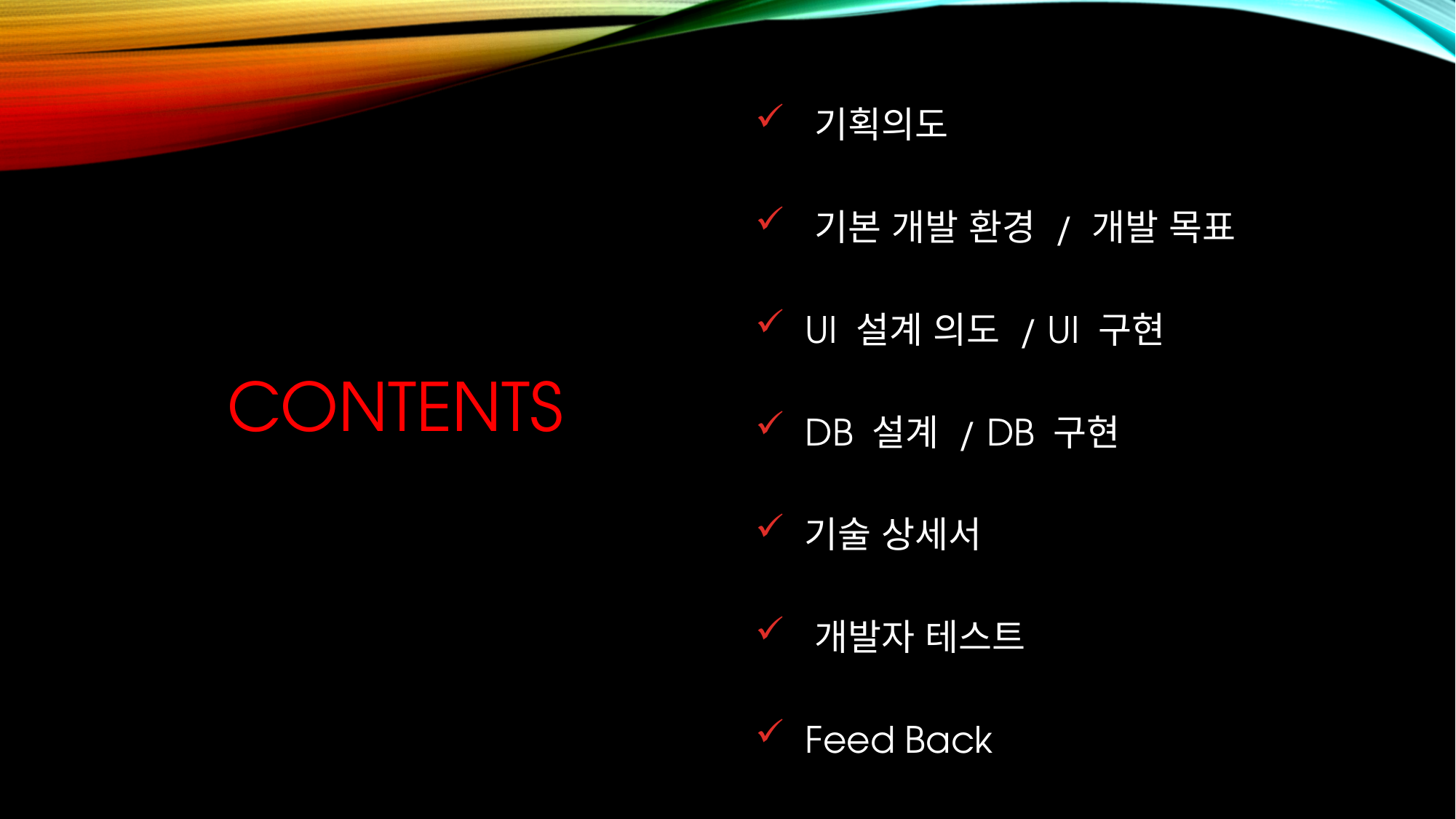

기획의도
  기본 개발 환경 / 개발 목표
  UI 설계 의도 / UI 구현
  DB 설계 / DB 구현
 기술 상세서
  개발자 테스트
  Feed Back
CONTENTS